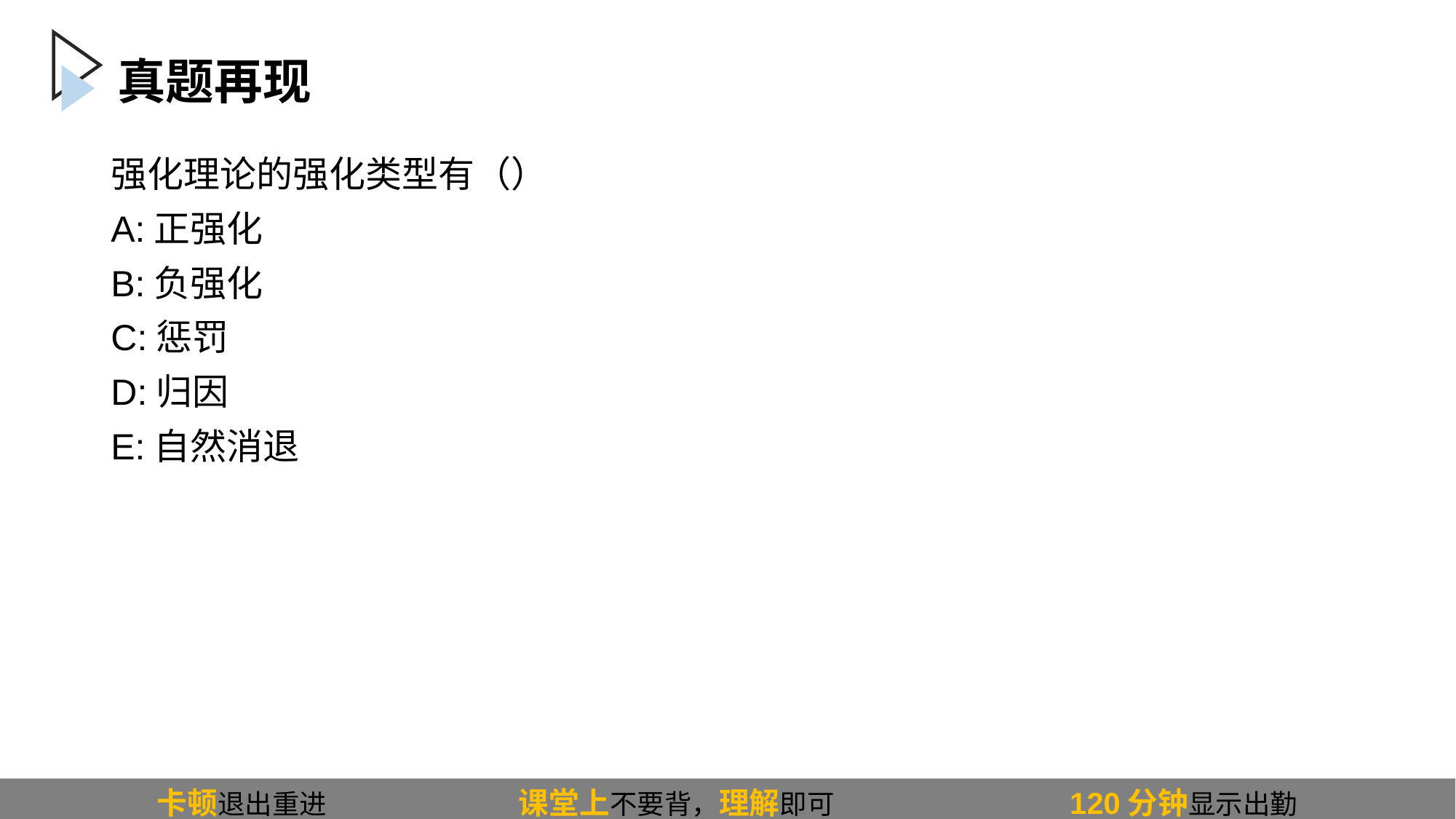

# 真题再现
强化理论的强化类型有（）
A:正强化
B:负强化
C:惩罚
D:归因
E:自然消退